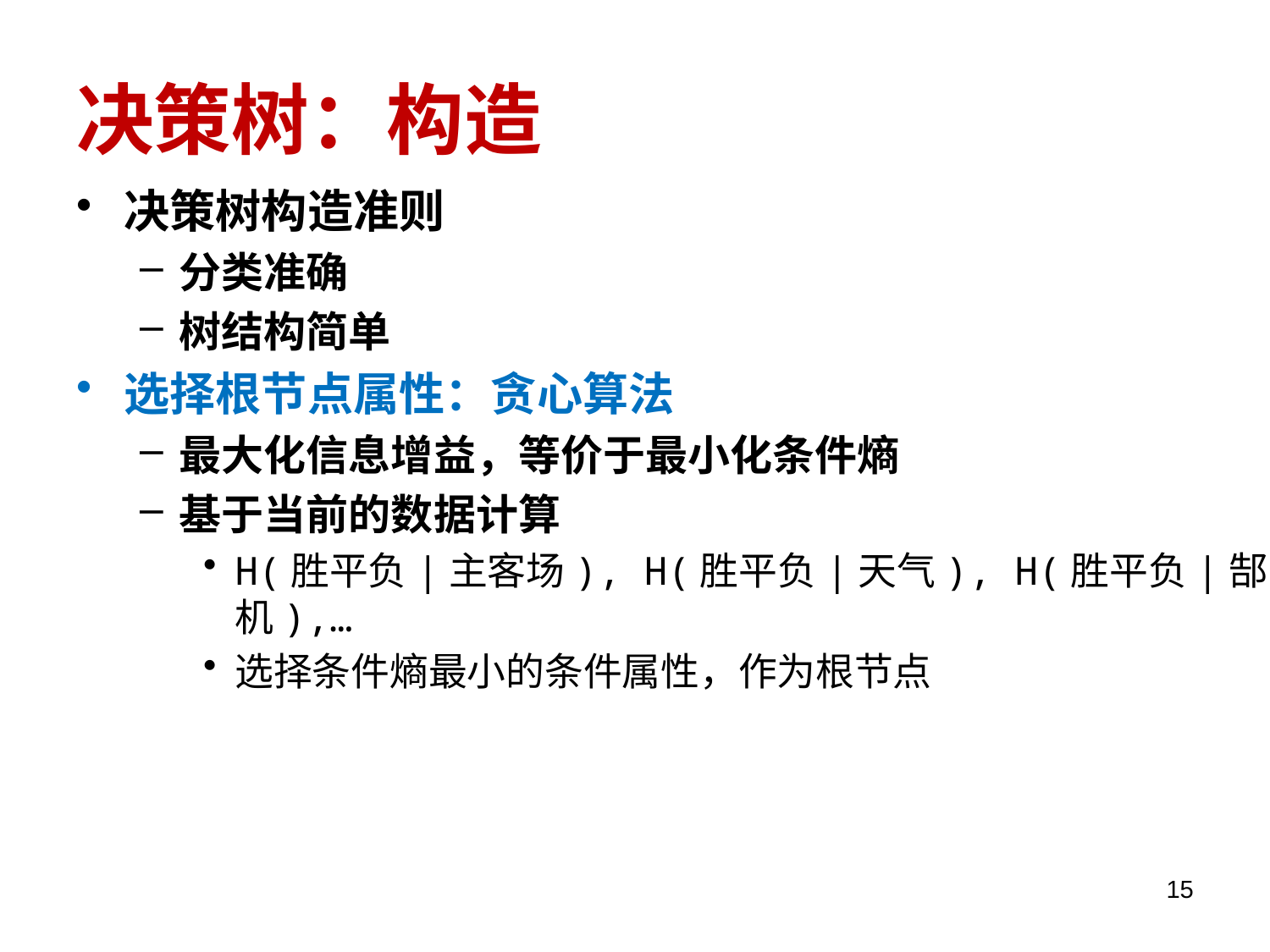

# 决策树：构造
决策树构造准则
分类准确
树结构简单
选择根节点属性：贪心算法
最大化信息增益，等价于最小化条件熵
基于当前的数据计算
H(胜平负|主客场), H(胜平负|天气), H(胜平负|郜飞机),…
选择条件熵最小的条件属性，作为根节点

15